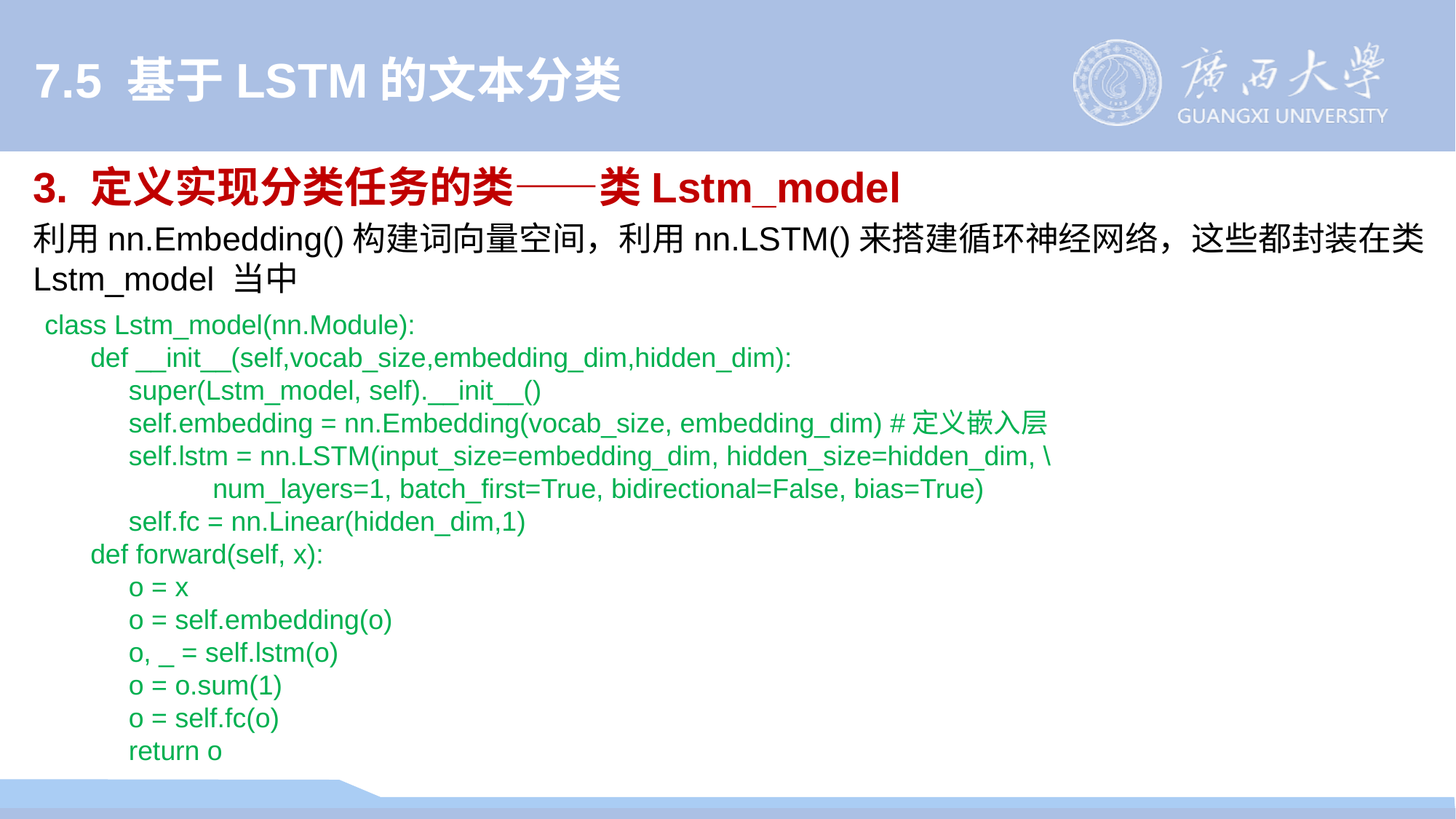

7.5 基于LSTM的文本分类
3. 定义实现分类任务的类——类Lstm_model
利用nn.Embedding()构建词向量空间，利用nn.LSTM()来搭建循环神经网络，这些都封装在类Lstm_model 当中
class Lstm_model(nn.Module):
      def __init__(self,vocab_size,embedding_dim,hidden_dim):
           super(Lstm_model, self).__init__()
           self.embedding = nn.Embedding(vocab_size, embedding_dim) #定义嵌入层
           self.lstm = nn.LSTM(input_size=embedding_dim, hidden_size=hidden_dim, \
                      num_layers=1, batch_first=True, bidirectional=False, bias=True)
           self.fc = nn.Linear(hidden_dim,1)
      def forward(self, x):
           o = x
           o = self.embedding(o)
           o, _ = self.lstm(o)
           o = o.sum(1)
           o = self.fc(o)
           return o